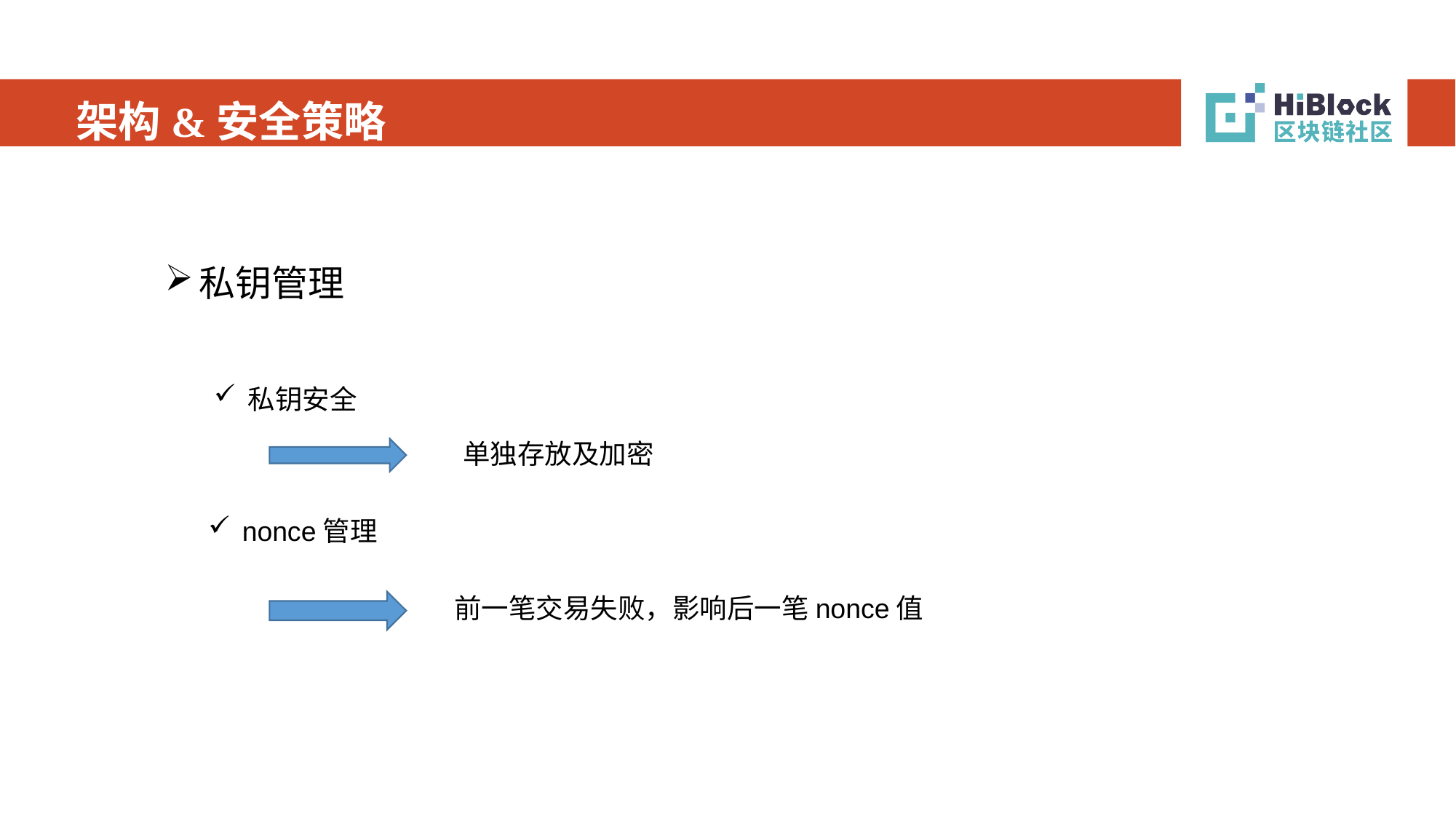

# 架构&安全策略
私钥管理
私钥安全
单独存放及加密

nonce管理
前一笔交易失败，影响后一笔nonce值